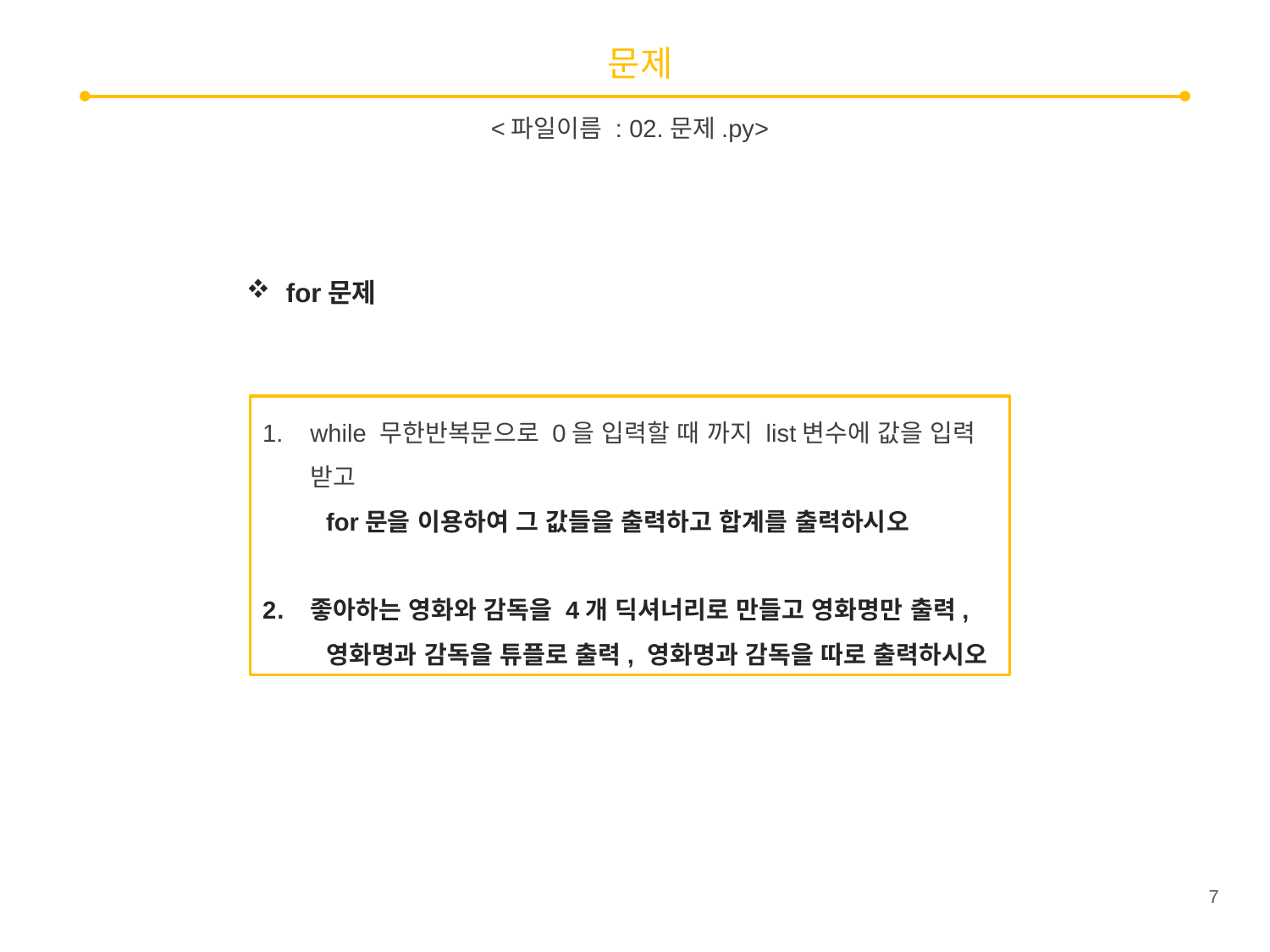

# 문제
<파일이름 : 02.문제.py>
for문제
while 무한반복문으로 0을 입력할 때 까지 list변수에 값을 입력 받고
for문을 이용하여 그 값들을 출력하고 합계를 출력하시오

좋아하는 영화와 감독을 4개 딕셔너리로 만들고 영화명만 출력,
영화명과 감독을 튜플로 출력, 영화명과 감독을 따로 출력하시오